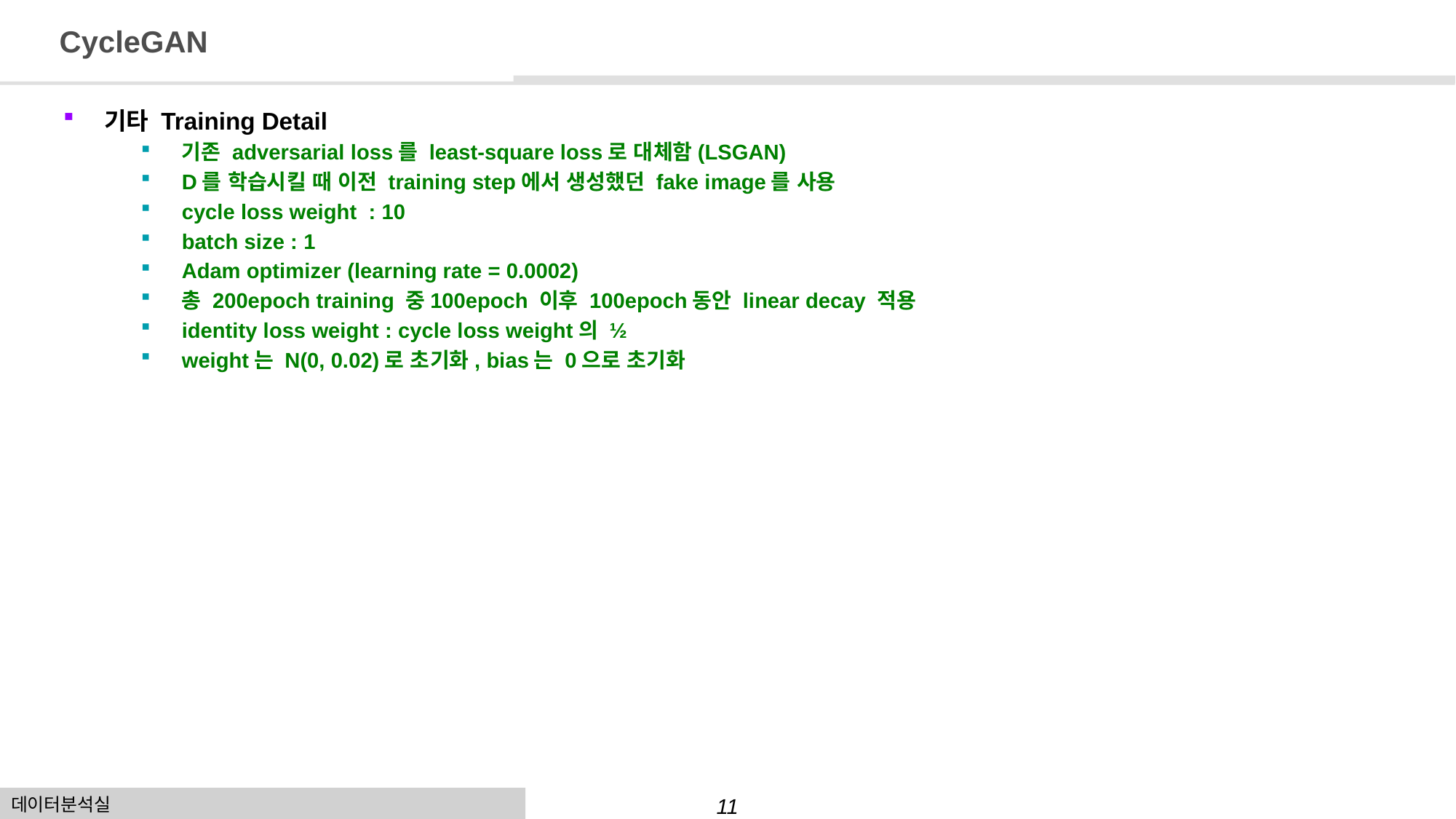

# CycleGAN
기타 Training Detail
기존 adversarial loss를 least-square loss로 대체함(LSGAN)
D를 학습시킬 때 이전 training step에서 생성했던 fake image를 사용
cycle loss weight  : 10
batch size : 1
Adam optimizer (learning rate = 0.0002)
총 200epoch training 중100epoch 이후 100epoch동안 linear decay 적용
identity loss weight : cycle loss weight의 ½
weight는 N(0, 0.02)로 초기화, bias는 0으로 초기화